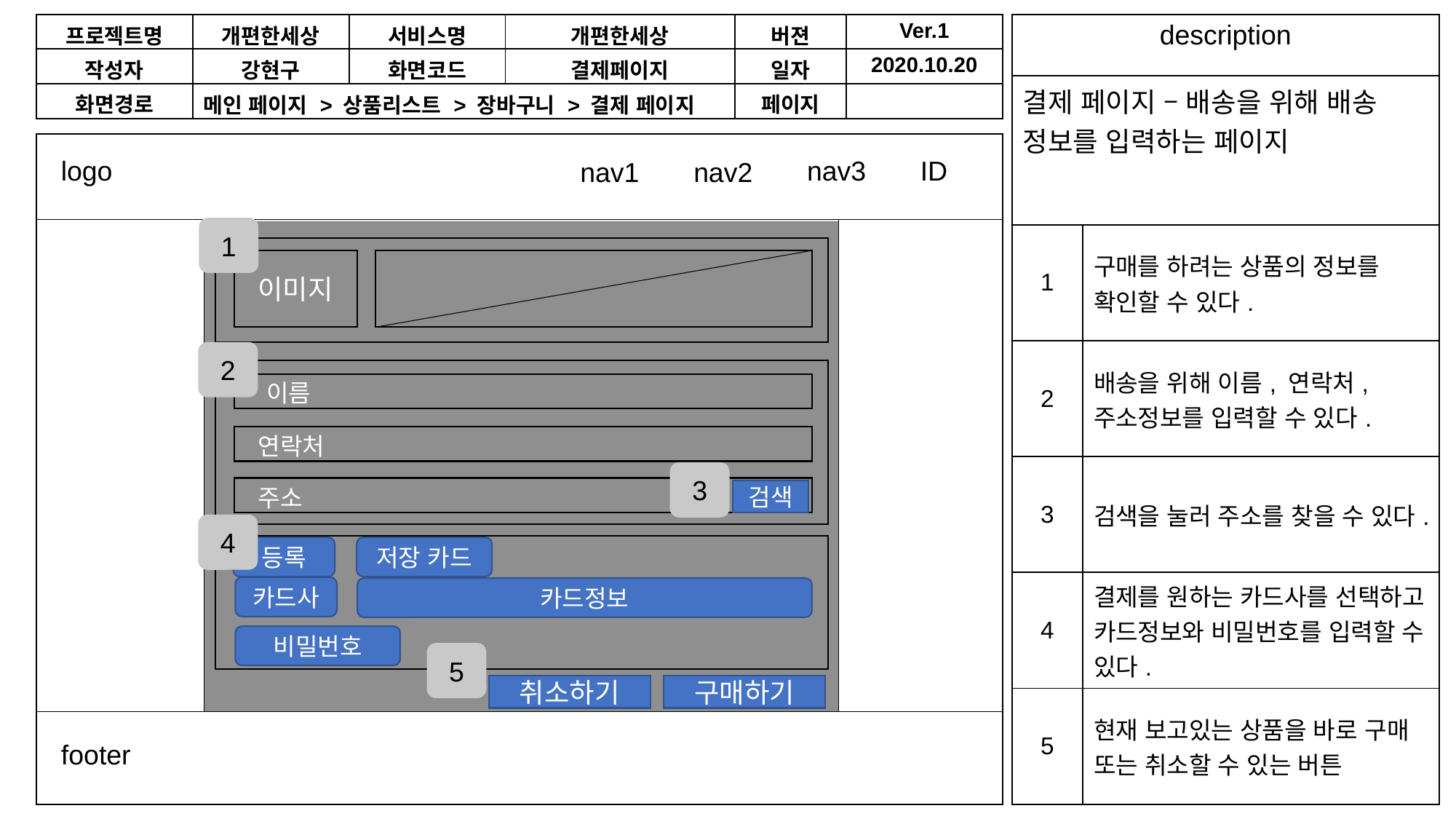

| 프로젝트명 | 개편한세상 | 서비스명 | 개편한세상 | 버젼 | Ver.1 |
| --- | --- | --- | --- | --- | --- |
| 작성자 | 강현구 | 화면코드 | 결제페이지 | 일자 | 2020.10.20 |
| 화면경로 | 메인 페이지 > 상품리스트 > 장바구니 > 결제 페이지 |  |  | 페이지 |  |
| description |  |
| --- | --- |
| 결제 페이지 – 배송을 위해 배송 정보를 입력하는 페이지 |  |
| 1 | 구매를 하려는 상품의 정보를 확인할 수 있다. |
| 2 | 배송을 위해 이름, 연락처, 주소정보를 입력할 수 있다. |
| 3 | 검색을 눌러 주소를 찾을 수 있다. |
| 4 | 결제를 원하는 카드사를 선택하고 카드정보와 비밀번호를 입력할 수 있다. |
| 5 | 현재 보고있는 상품을 바로 구매 또는 취소할 수 있는 버튼 |

logo
nav3
ID
nav1
nav2
1

이미지

2

이름
연락처
3
주소
검색
4

등록
저장 카드
카드사
카드정보
비밀번호
5
취소하기
구매하기
footer